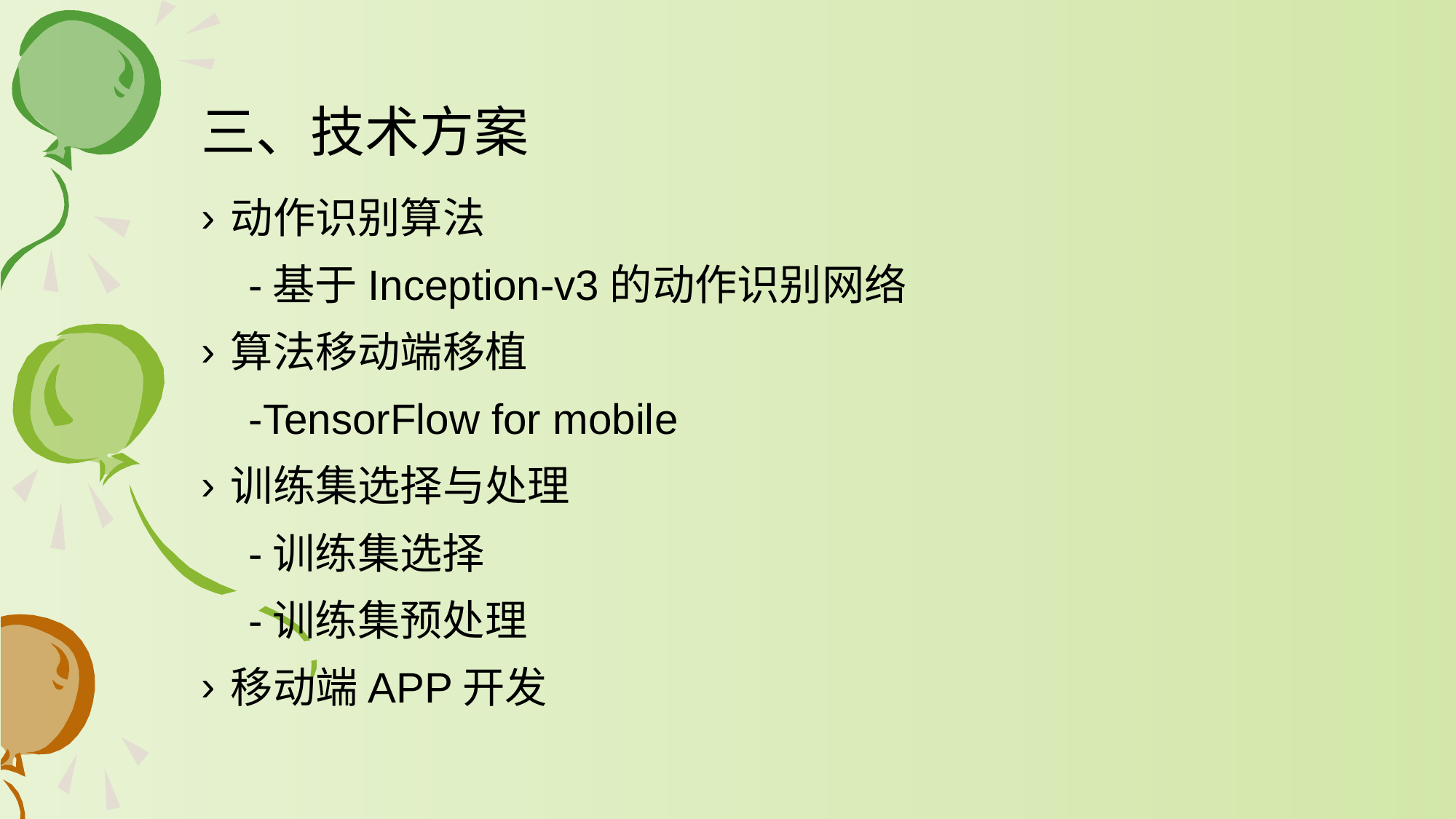

# 三、技术方案
动作识别算法
    -基于Inception-v3的动作识别网络
算法移动端移植
    -TensorFlow for mobile
训练集选择与处理
    -训练集选择
    -训练集预处理
移动端APP开发